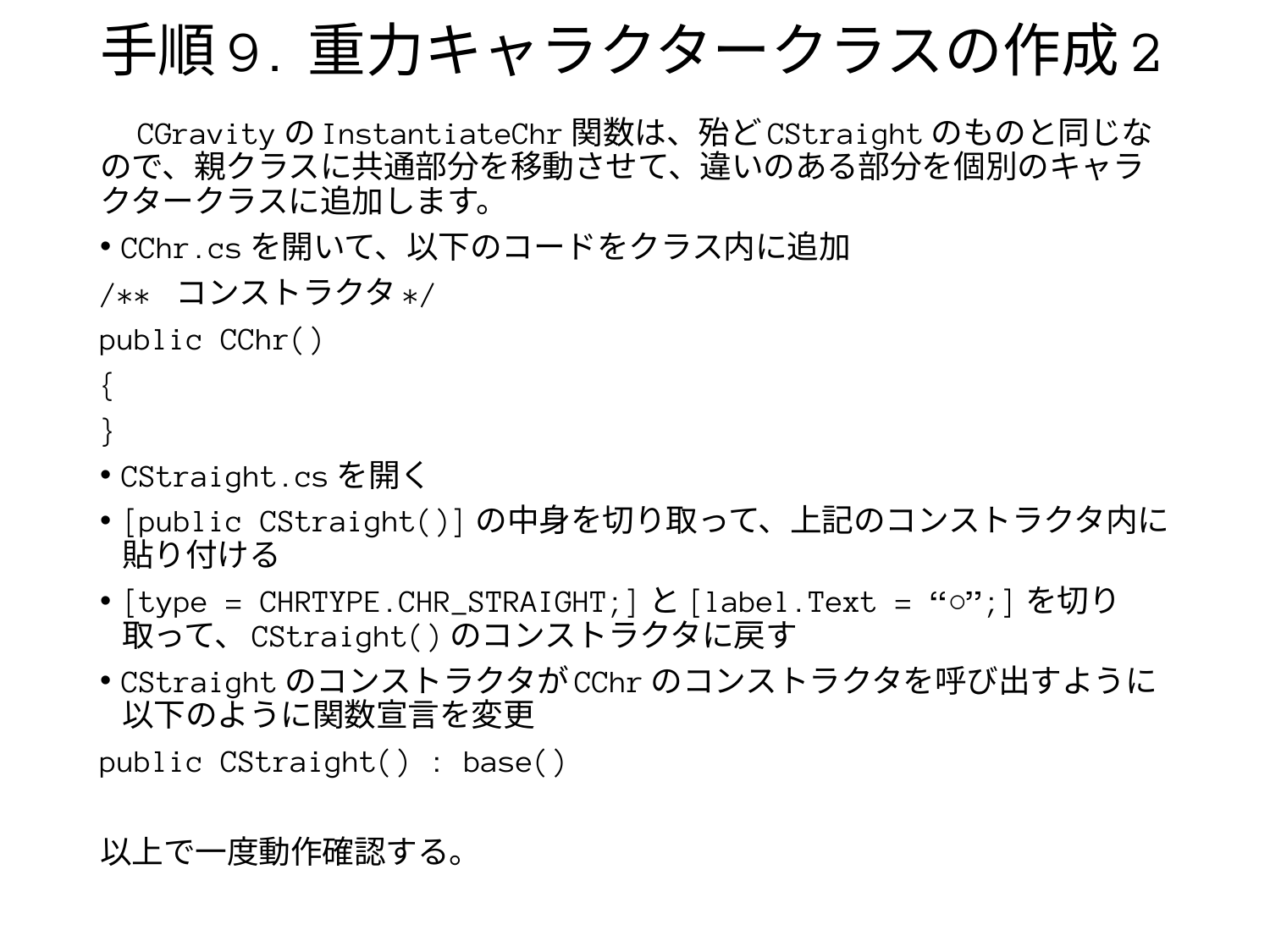

# 手順9.重力キャラクタークラスの作成2
　CGravityのInstantiateChr関数は、殆どCStraightのものと同じなので、親クラスに共通部分を移動させて、違いのある部分を個別のキャラクタークラスに追加します。
CChr.csを開いて、以下のコードをクラス内に追加
/** コンストラクタ*/
public CChr()
{
}
CStraight.csを開く
[public CStraight()]の中身を切り取って、上記のコンストラクタ内に貼り付ける
[type = CHRTYPE.CHR_STRAIGHT;]と[label.Text = “○”;]を切り取って、CStraight()のコンストラクタに戻す
CStraightのコンストラクタがCChrのコンストラクタを呼び出すように以下のように関数宣言を変更
public CStraight() : base()

以上で一度動作確認する。